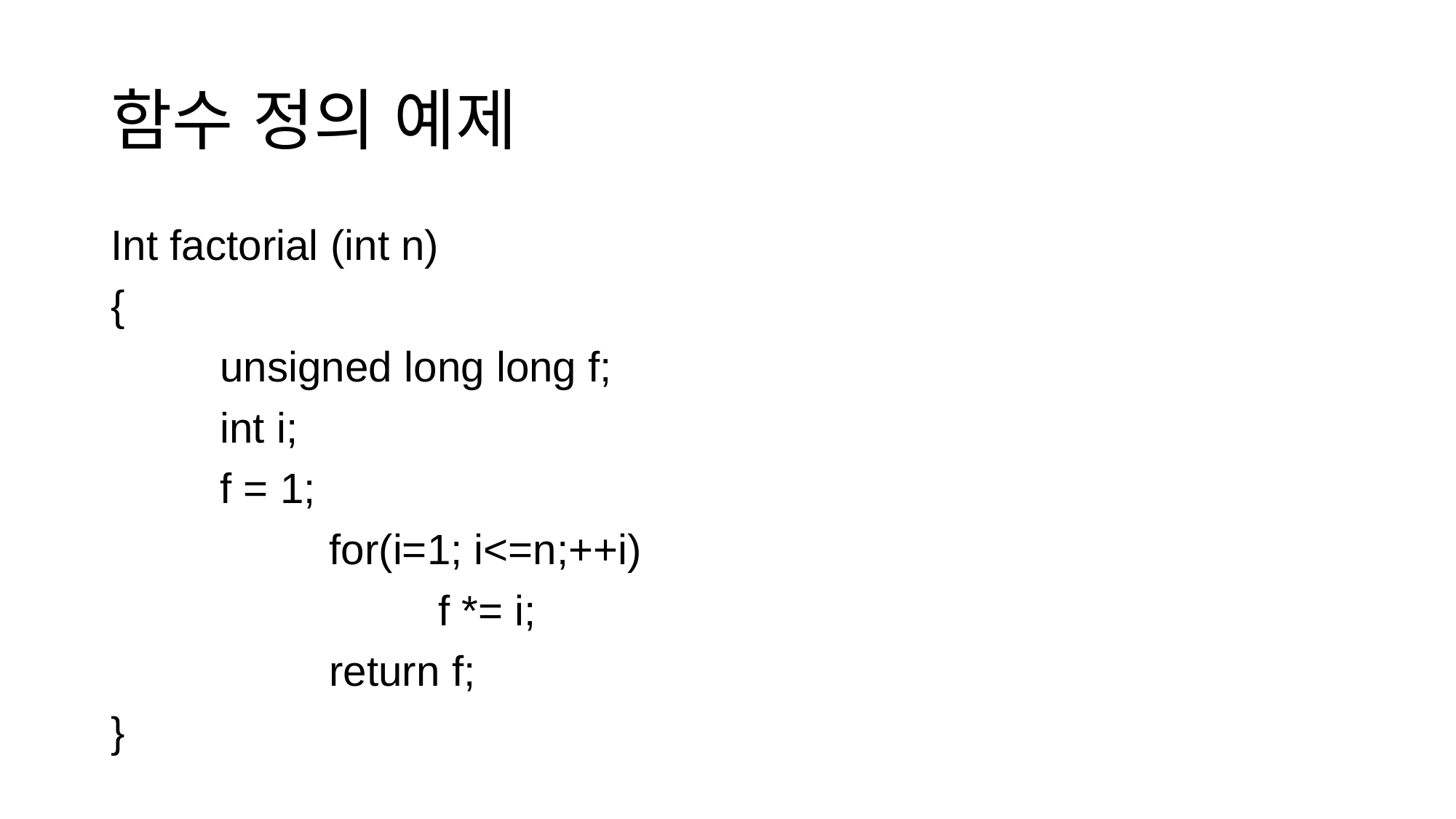

# 함수 정의 예제
Int factorial (int n)
{
	unsigned long long f;
	int i;
	f = 1;
		for(i=1; i<=n;++i)
			f *= i;
		return f;
}